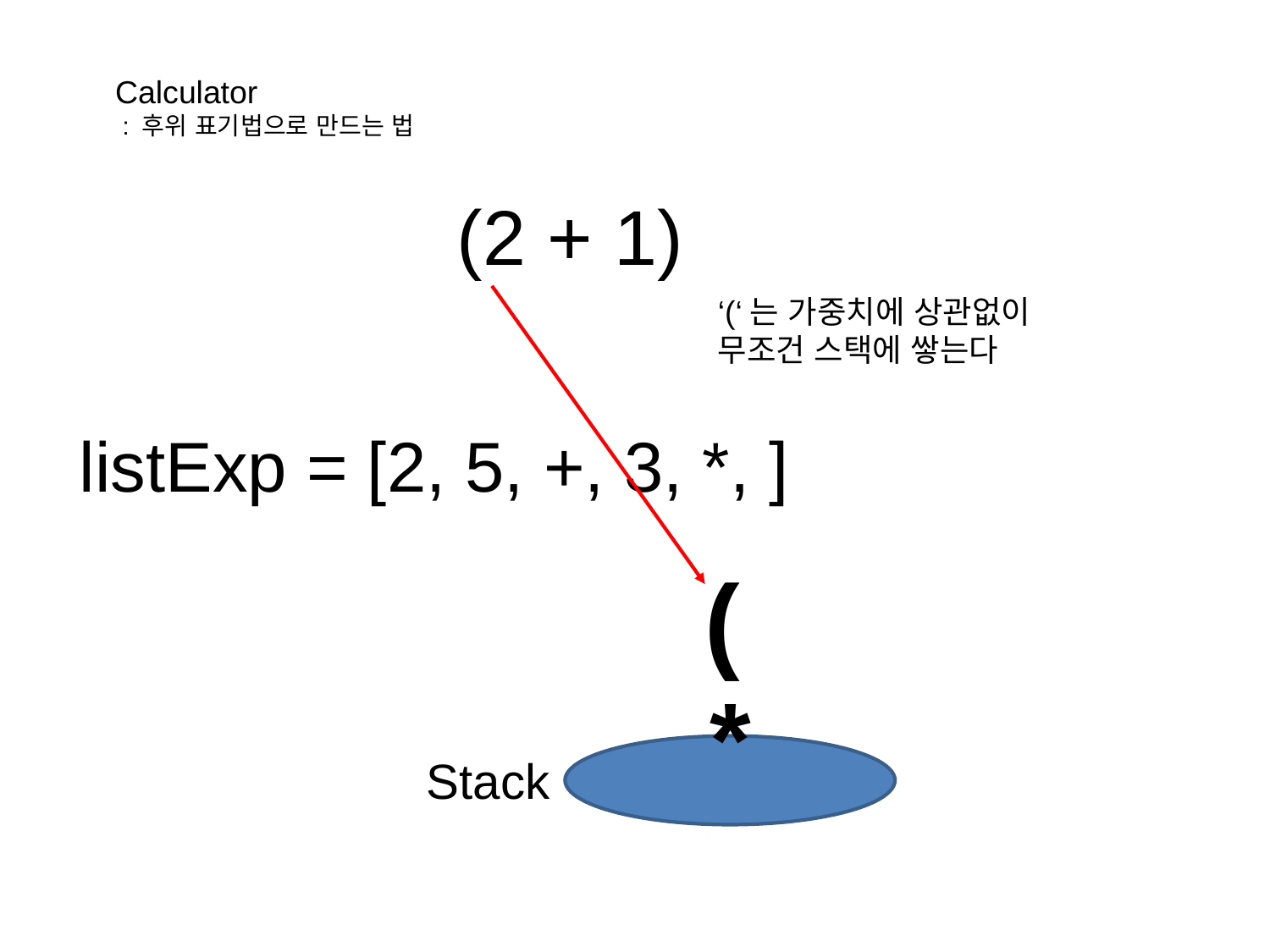

Calculator
 : 후위 표기법으로 만드는 법
     (2 + 1)
‘(‘는 가중치에 상관없이
무조건 스택에 쌓는다
listExp = [2, 5, +, 3, *, ]
(
*

Stack